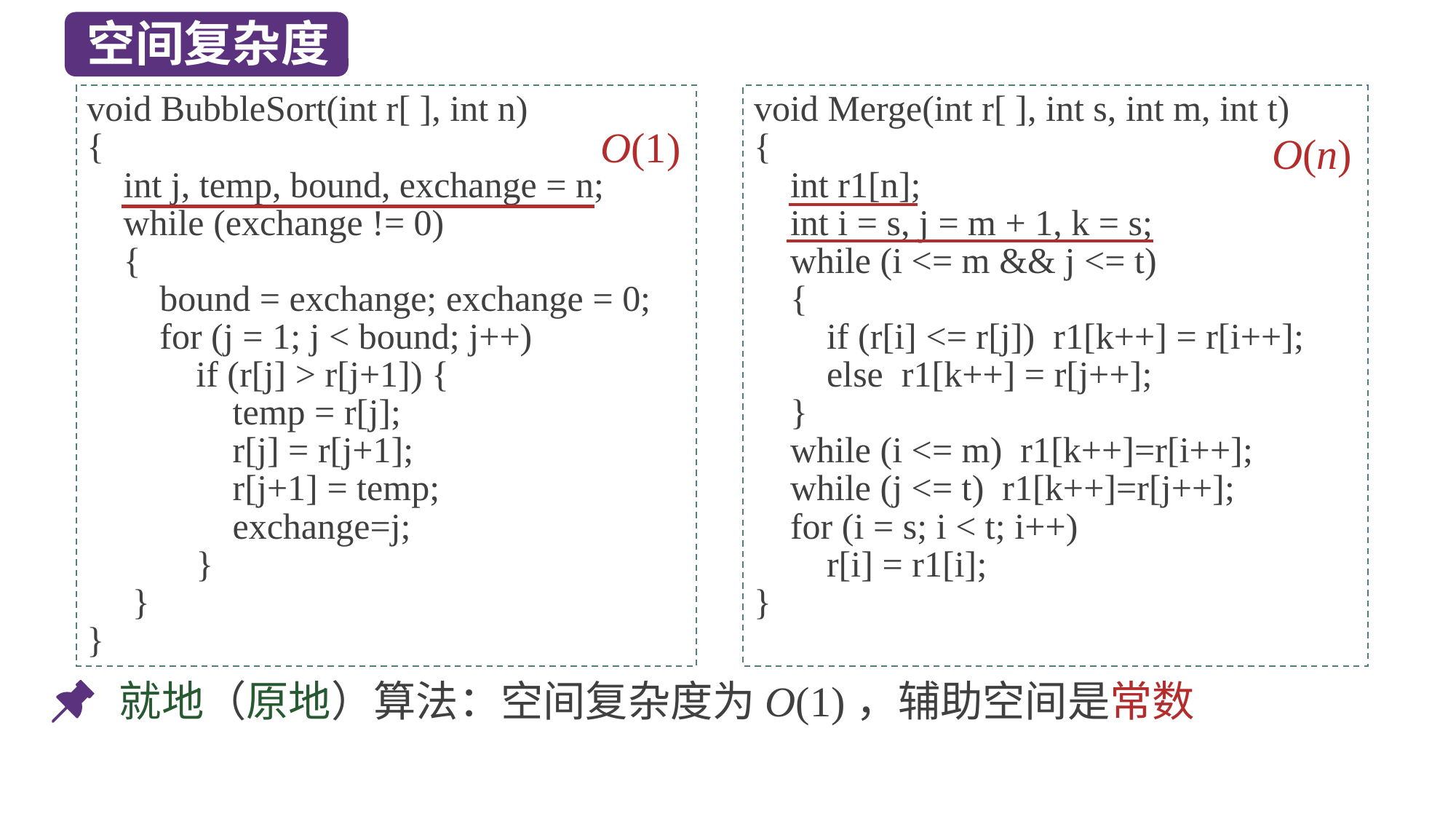

空间复杂度

void BubbleSort(int r[ ], int n)
{
    int j, temp, bound, exchange = n;
    while (exchange != 0)
    {
        bound = exchange; exchange = 0;
        for (j = 1; j < bound; j++)
            if (r[j] > r[j+1]) {
                temp = r[j];
                r[j] = r[j+1];
                r[j+1] = temp;
                exchange=j;
            }
     }
}
void Merge(int r[ ], int s, int m, int t)
{
    int r1[n];
    int i = s, j = m + 1, k = s;
    while (i <= m && j <= t)
    {
        if (r[i] <= r[j])  r1[k++] = r[i++];
        else  r1[k++] = r[j++];
    }
    while (i <= m)  r1[k++]=r[i++];
    while (j <= t)  r1[k++]=r[j++];
    for (i = s; i < t; i++)
        r[i] = r1[i];
}
O(1)
O(n)
就地（原地）算法：空间复杂度为O(1)，辅助空间是常数